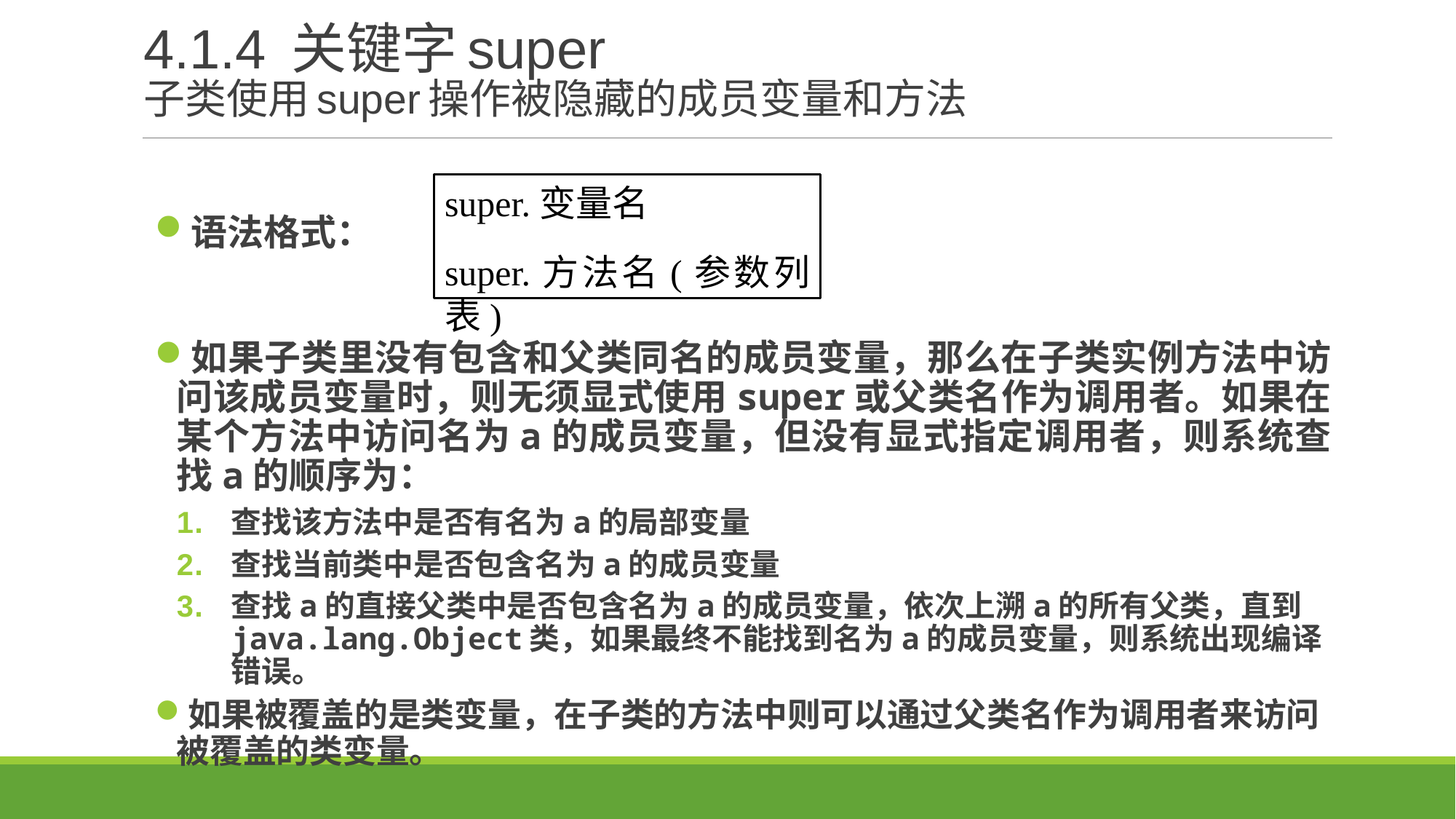

# 4.1.4 关键字super 子类使用super操作被隐藏的成员变量和方法
super.变量名
super.方法名(参数列表)
语法格式：

如果子类里没有包含和父类同名的成员变量，那么在子类实例方法中访问该成员变量时，则无须显式使用super或父类名作为调用者。如果在某个方法中访问名为a的成员变量，但没有显式指定调用者，则系统查找a的顺序为：
查找该方法中是否有名为a的局部变量
查找当前类中是否包含名为a的成员变量
查找a的直接父类中是否包含名为a的成员变量，依次上溯a的所有父类，直到java.lang.Object类，如果最终不能找到名为a的成员变量，则系统出现编译错误。
如果被覆盖的是类变量，在子类的方法中则可以通过父类名作为调用者来访问被覆盖的类变量。